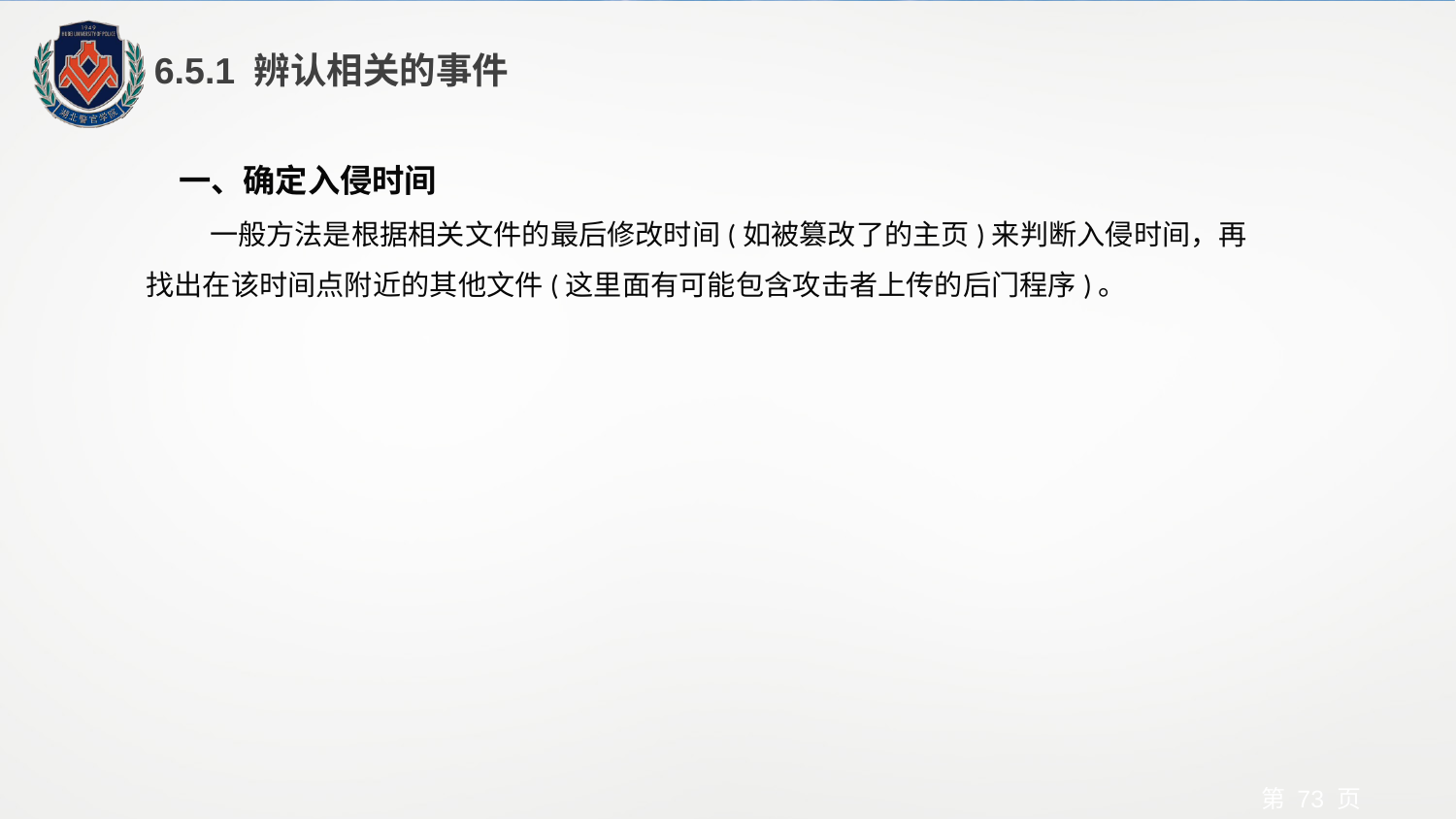

6.5.1 辨认相关的事件
    一、确定入侵时间
         一般方法是根据相关文件的最后修改时间(如被篡改了的主页)来判断入侵时间，再找出在该时间点附近的其他文件(这里面有可能包含攻击者上传的后门程序)。